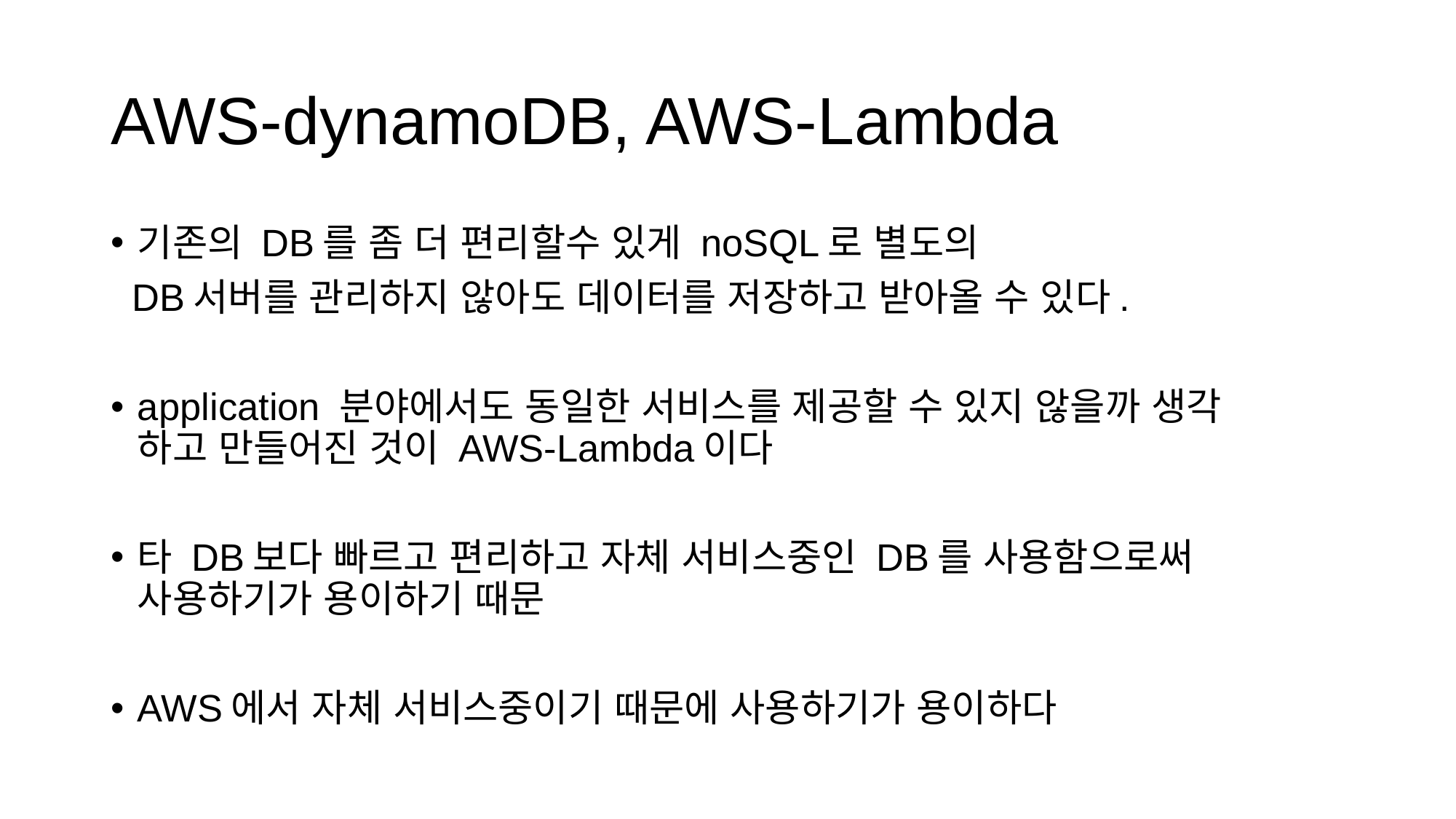

# AWS-dynamoDB, AWS-Lambda
기존의 DB를 좀 더 편리할수 있게 noSQL로 별도의
  DB서버를 관리하지 않아도 데이터를 저장하고 받아올 수 있다.

application 분야에서도 동일한 서비스를 제공할 수 있지 않을까 생각 하고 만들어진 것이 AWS-Lambda이다

타 DB보다 빠르고 편리하고 자체 서비스중인 DB를 사용함으로써 사용하기가 용이하기 때문

AWS에서 자체 서비스중이기 때문에 사용하기가 용이하다